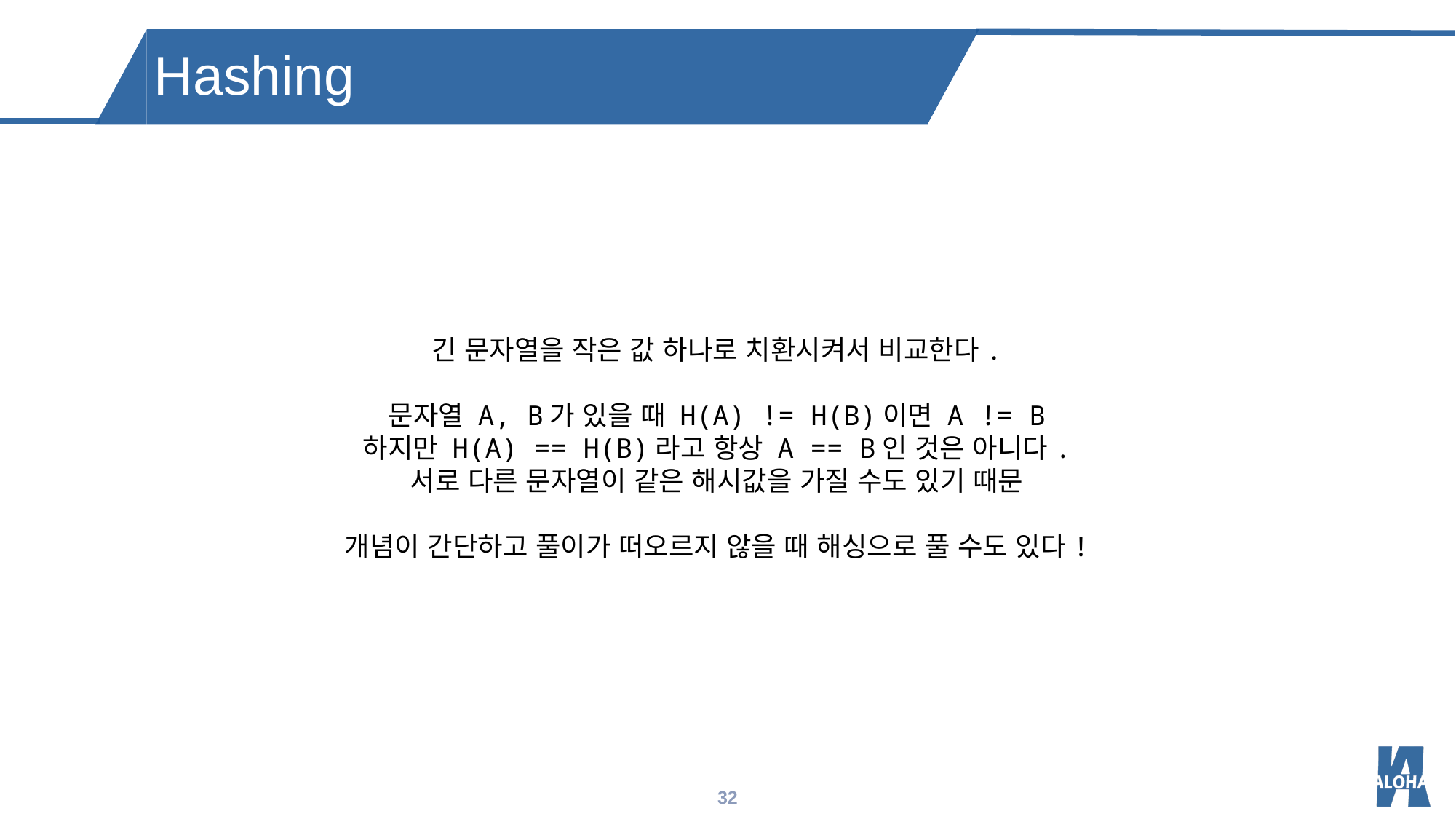

Hashing
긴 문자열을 작은 값 하나로 치환시켜서 비교한다.

문자열 A, B가 있을 때 H(A) != H(B)이면 A != B
하지만 H(A) == H(B)라고 항상 A == B인 것은 아니다.
서로 다른 문자열이 같은 해시값을 가질 수도 있기 때문

개념이 간단하고 풀이가 떠오르지 않을 때 해싱으로 풀 수도 있다!
32